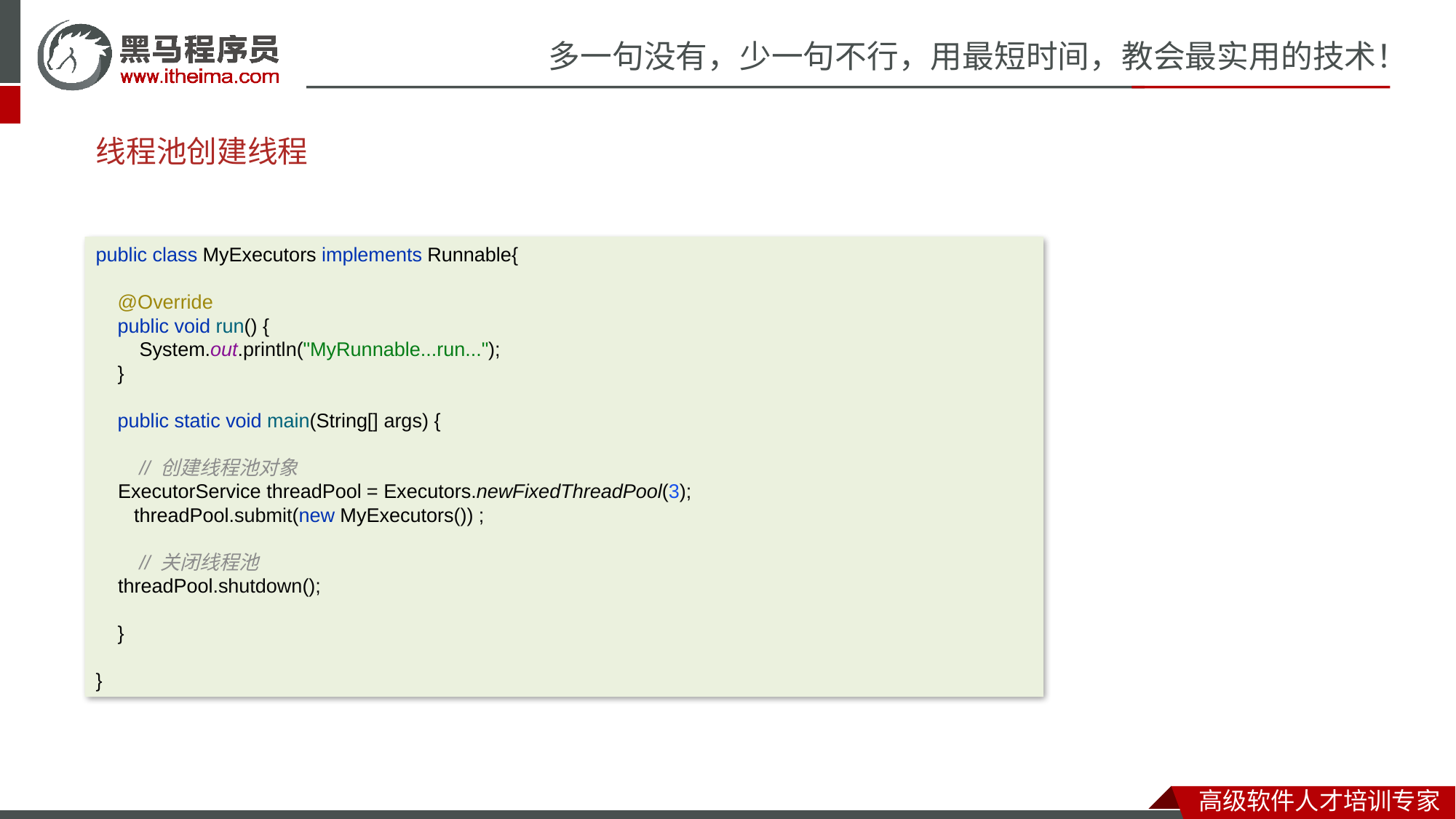

# 线程池创建线程
public class MyExecutors implements Runnable{
    @Override
    public void run() {
        System.out.println("MyRunnable...run...");
    }
    public static void main(String[] args) {
        // 创建线程池对象
    ExecutorService threadPool = Executors.newFixedThreadPool(3);
       threadPool.submit(new MyExecutors()) ;
        // 关闭线程池
    threadPool.shutdown();
    }
}